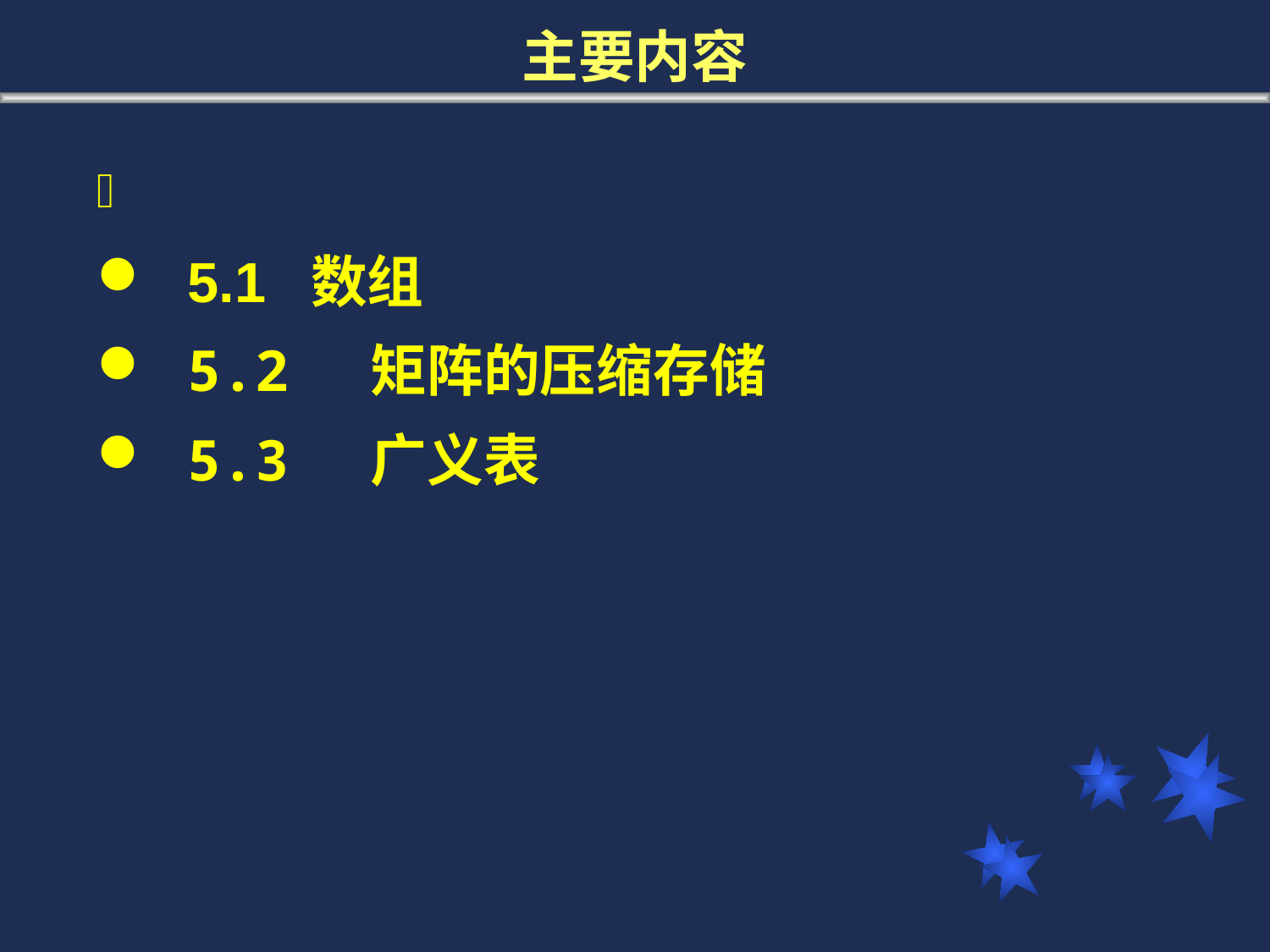

# 主要内容

 5.1  数组
 5.2  矩阵的压缩存储
 5.3  广义表